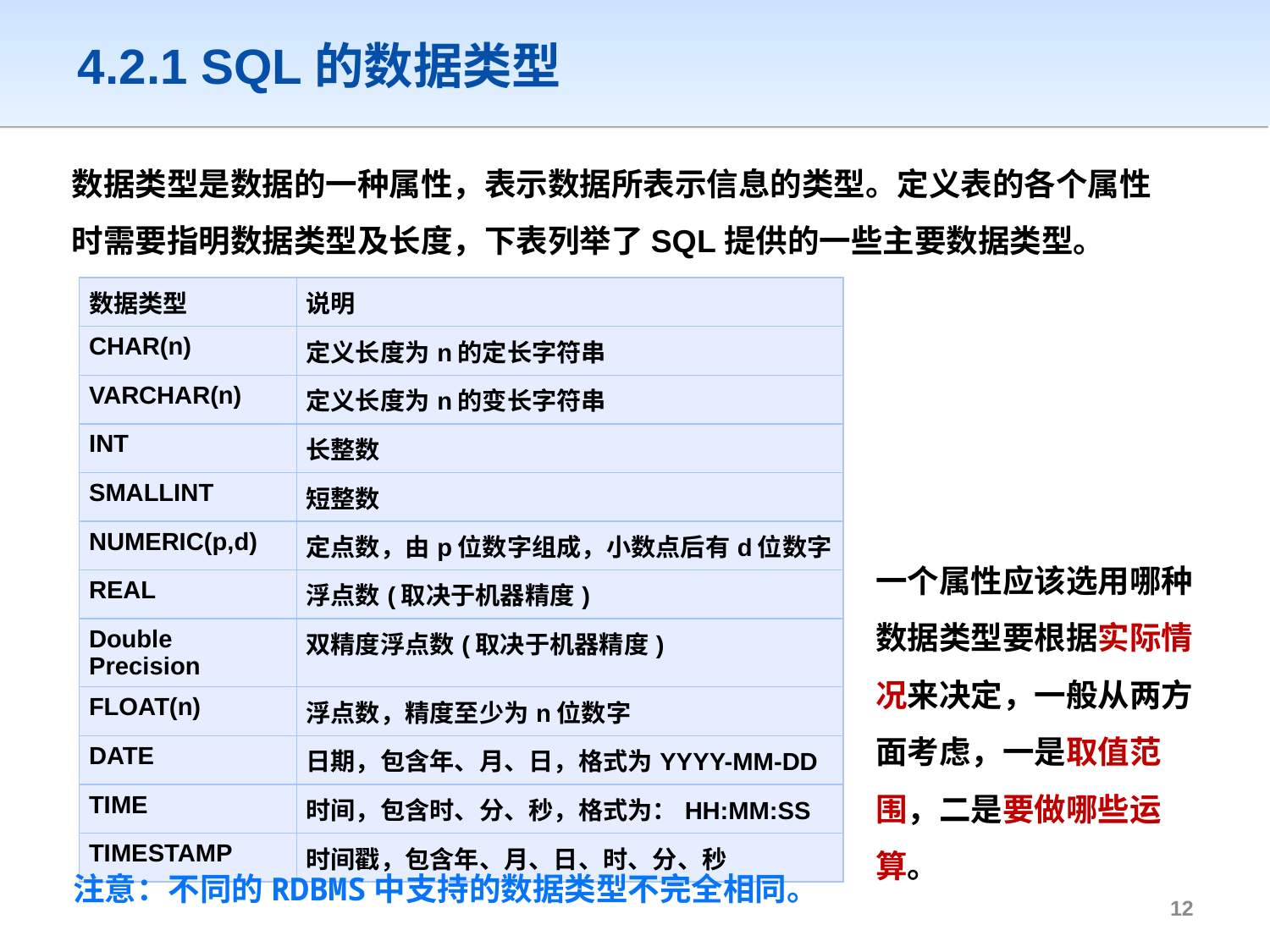

# 4.2.1 SQL的数据类型
数据类型是数据的一种属性，表示数据所表示信息的类型。定义表的各个属性时需要指明数据类型及长度，下表列举了SQL提供的一些主要数据类型。
| 数据类型 | 说明 |
| --- | --- |
| CHAR(n) | 定义长度为n的定长字符串 |
| VARCHAR(n) | 定义长度为n的变长字符串 |
| INT | 长整数 |
| SMALLINT | 短整数 |
| NUMERIC(p,d) | 定点数，由p位数字组成，小数点后有d位数字 |
| REAL | 浮点数(取决于机器精度) |
| Double Precision | 双精度浮点数(取决于机器精度) |
| FLOAT(n) | 浮点数，精度至少为n位数字 |
| DATE | 日期，包含年、月、日，格式为YYYY-MM-DD |
| TIME | 时间，包含时、分、秒，格式为：HH:MM:SS |
| TIMESTAMP | 时间戳，包含年、月、日、时、分、秒 |
一个属性应该选用哪种数据类型要根据实际情况来决定，一般从两方面考虑，一是取值范围，二是要做哪些运算。
注意：不同的RDBMS中支持的数据类型不完全相同。
12